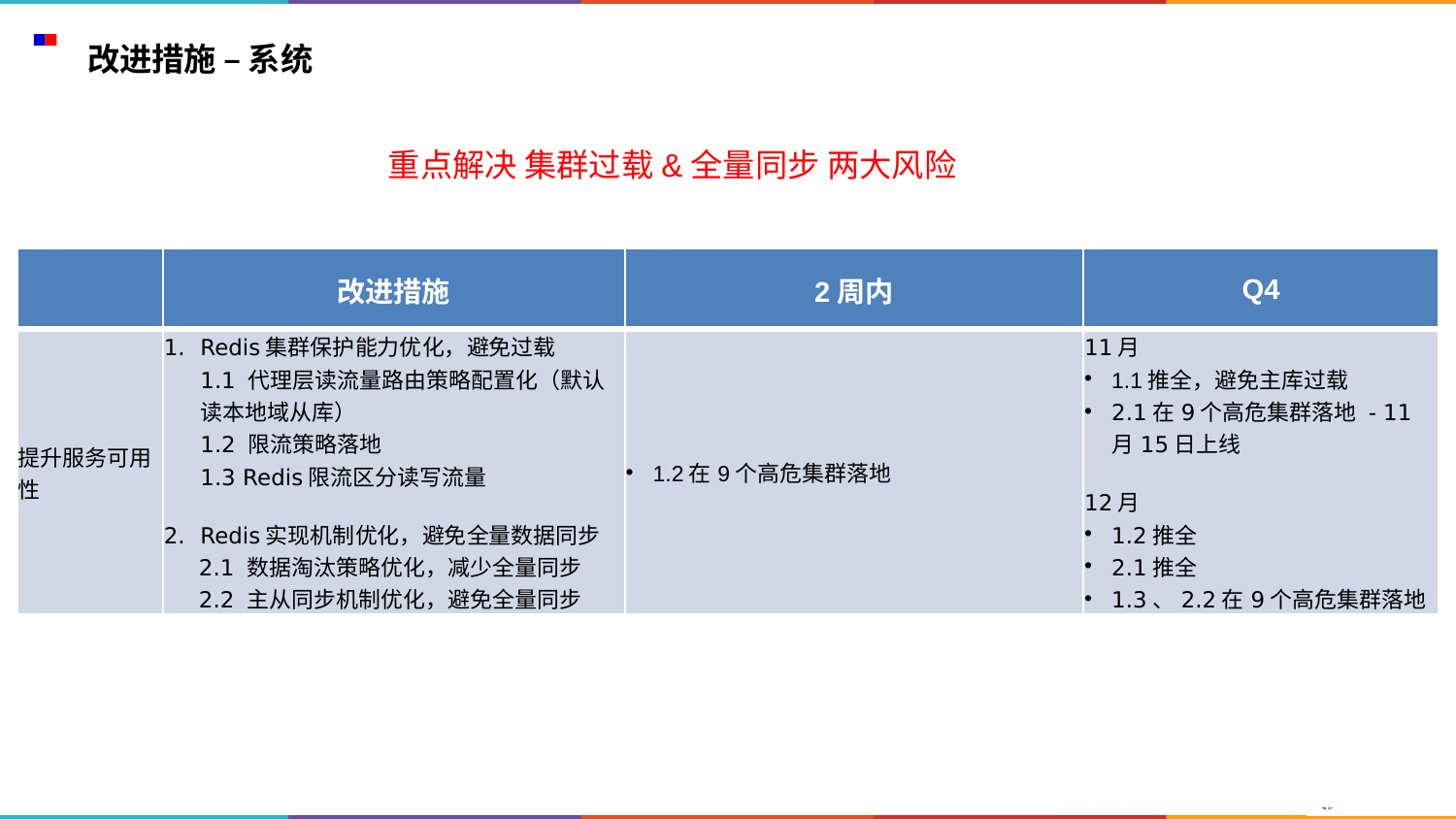

# 改进措施 – 系统
重点解决 集群过载&全量同步 两大风险
|  | 改进措施 | 2周内 | Q4 |
| --- | --- | --- | --- |
| 提升服务可用性 | Redis集群保护能力优化，避免过载 1.1 代理层读流量路由策略配置化（默认读本地域从库） 1.2 限流策略落地 1.3 Redis限流区分读写流量 Redis实现机制优化，避免全量数据同步 2.1 数据淘汰策略优化，减少全量同步 2.2 主从同步机制优化，避免全量同步 | 1.2在9个高危集群落地 | 11月 1.1推全，避免主库过载 2.1在9个高危集群落地 - 11月15日上线 12月 1.2推全 2.1推全 1.3、2.2在9个高危集群落地 |